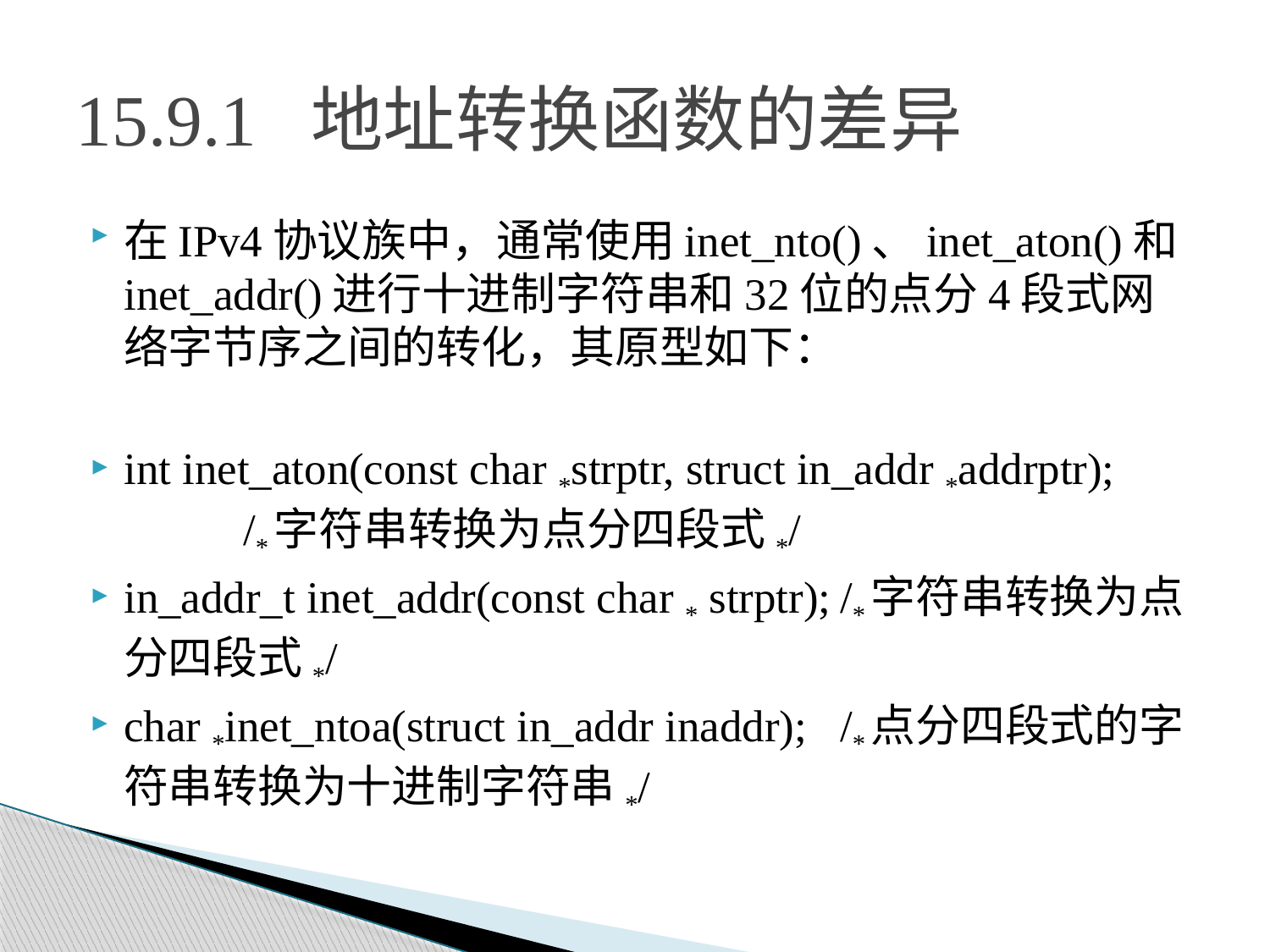

# 15.9.1  地址转换函数的差异
在IPv4协议族中，通常使用inet_nto()、inet_aton()和inet_addr()进行十进制字符串和32位的点分4段式网络字节序之间的转化，其原型如下：

int inet_aton(const char *strptr, struct in_addr *addrptr);
				/*字符串转换为点分四段式*/
in_addr_t inet_addr(const char * strptr);	/*字符串转换为点分四段式*/
char *inet_ntoa(struct in_addr inaddr);	/*点分四段式的字符串转换为十进制字符串*/